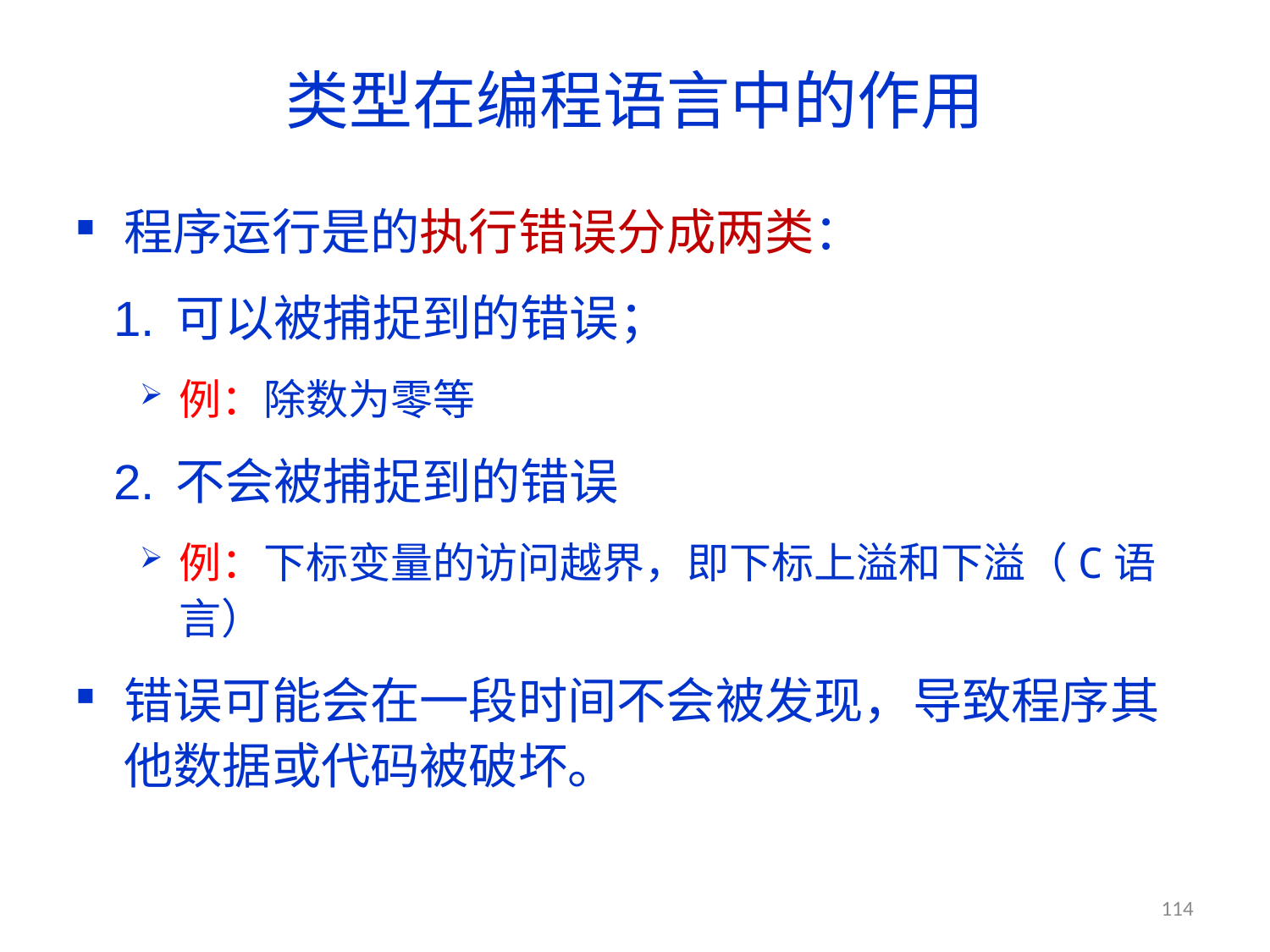

# 类型在编程语言中的作用
程序运行是的执行错误分成两类：
可以被捕捉到的错误；
例：除数为零等
不会被捕捉到的错误
例：下标变量的访问越界，即下标上溢和下溢（C语言）
错误可能会在一段时间不会被发现，导致程序其他数据或代码被破坏。
114